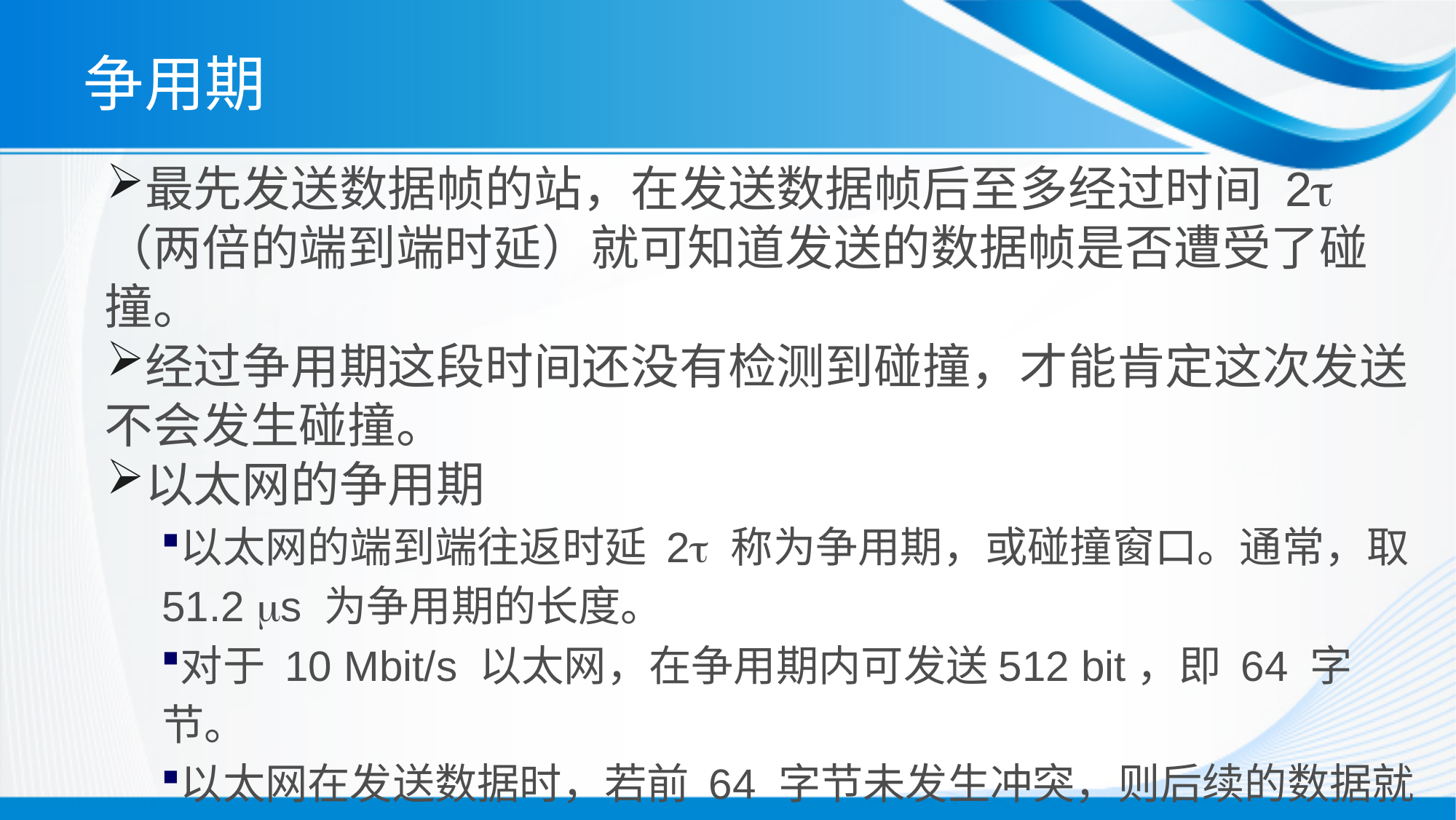

# 争用期
最先发送数据帧的站，在发送数据帧后至多经过时间 2τ （两倍的端到端时延）就可知道发送的数据帧是否遭受了碰撞。
经过争用期这段时间还没有检测到碰撞，才能肯定这次发送不会发生碰撞。
以太网的争用期
以太网的端到端往返时延 2τ 称为争用期，或碰撞窗口。通常，取 51.2 μs 为争用期的长度。
对于 10 Mbit/s 以太网，在争用期内可发送512 bit，即 64 字节。
以太网在发送数据时，若前 64 字节未发生冲突，则后续的数据就不会发生冲突。